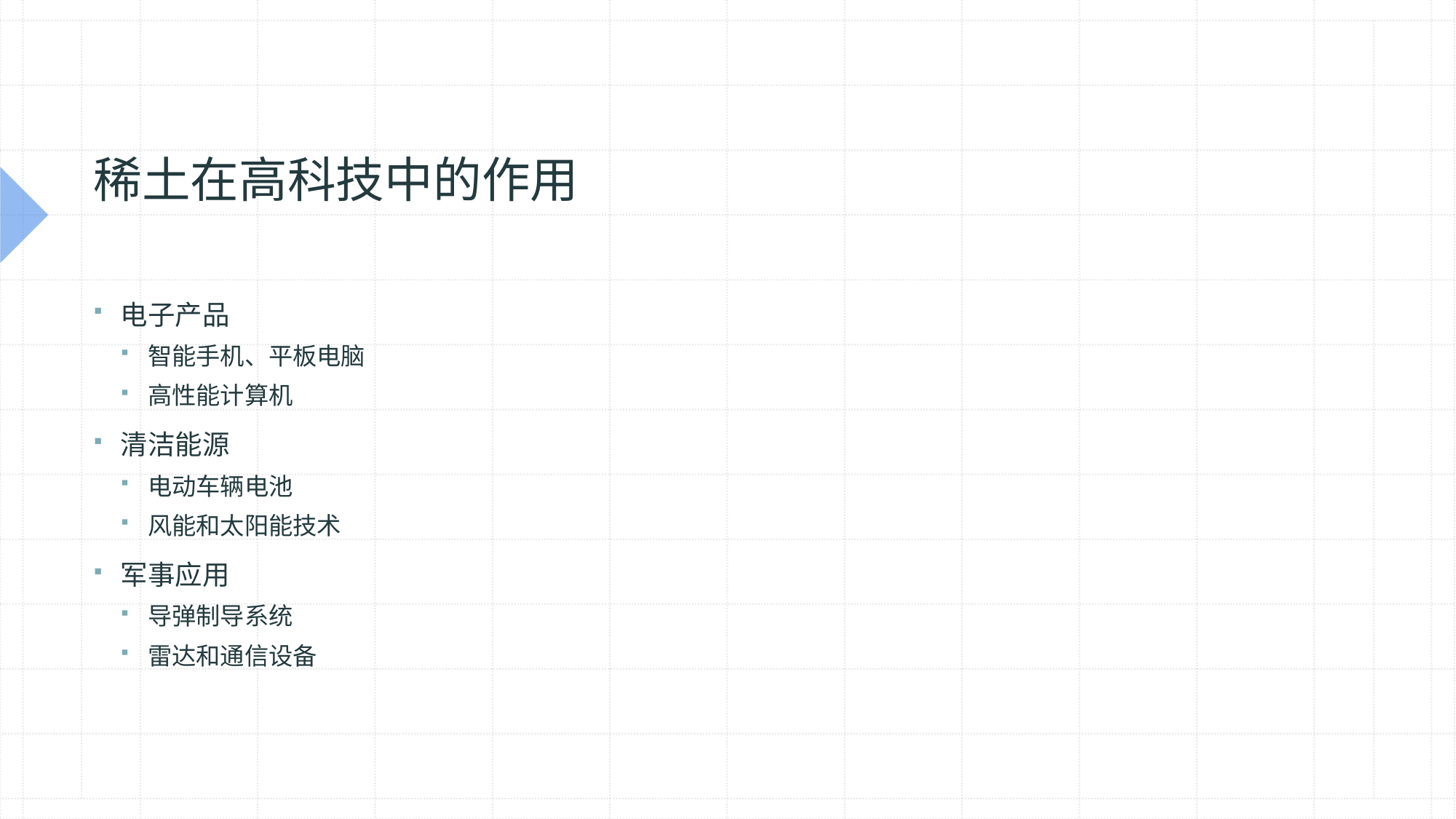

# 稀土在高科技中的作用

电子产品
智能手机、平板电脑
高性能计算机
清洁能源
电动车辆电池
风能和太阳能技术
军事应用
导弹制导系统
雷达和通信设备